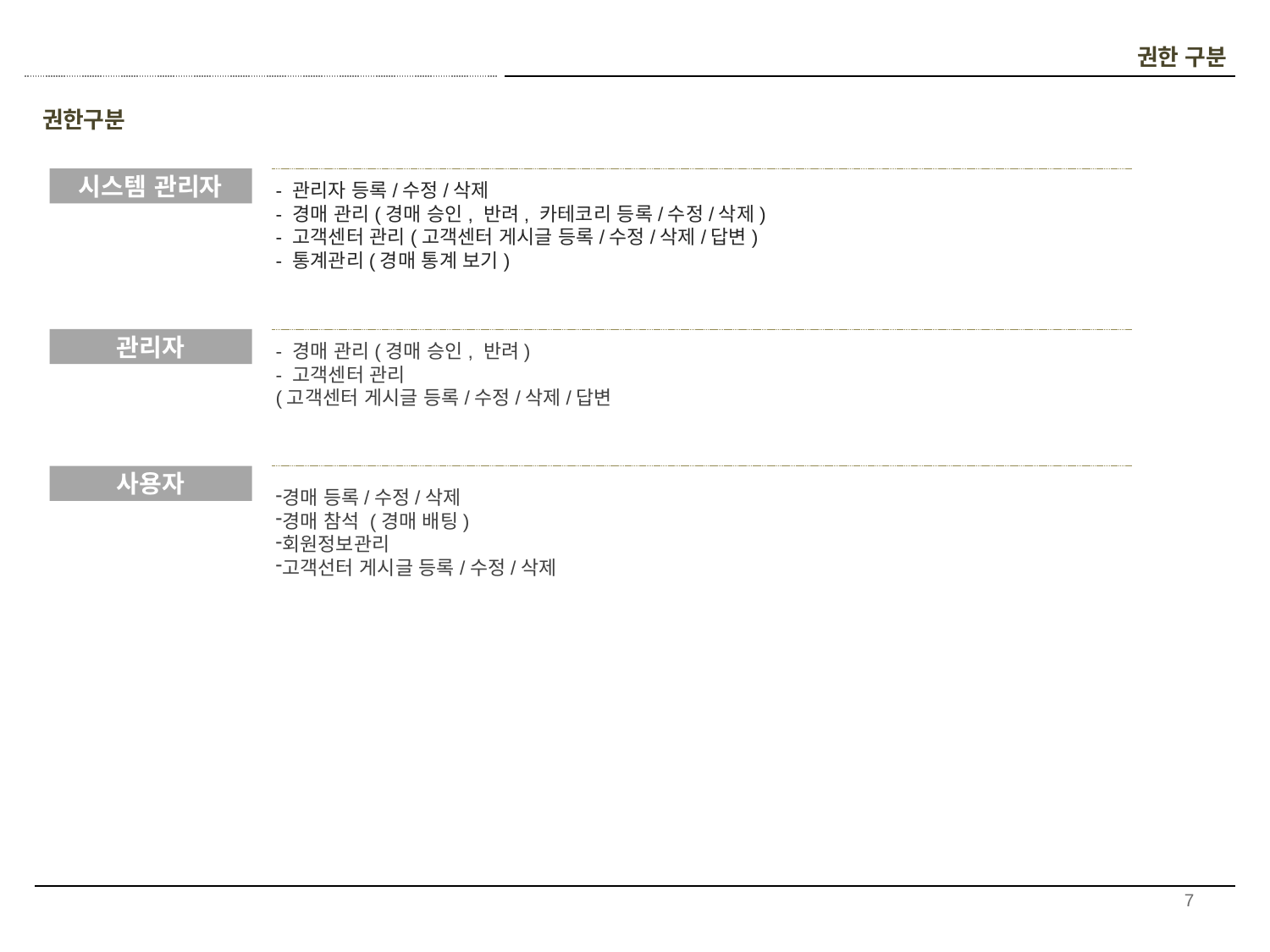

# 권한 구분
권한구분
시스템 관리자
- 관리자 등록/수정/삭제
- 경매 관리(경매 승인, 반려, 카테코리 등록/수정/삭제)
- 고객센터 관리(고객센터 게시글 등록/수정/삭제/답변)
- 통계관리(경매 통계 보기)
관리자
- 경매 관리(경매 승인, 반려)
- 고객센터 관리
(고객센터 게시글 등록/수정/삭제/답변
사용자
경매 등록/수정/삭제
경매 참석 (경매 배팅)
회원정보관리
고객선터 게시글 등록/수정/삭제
7